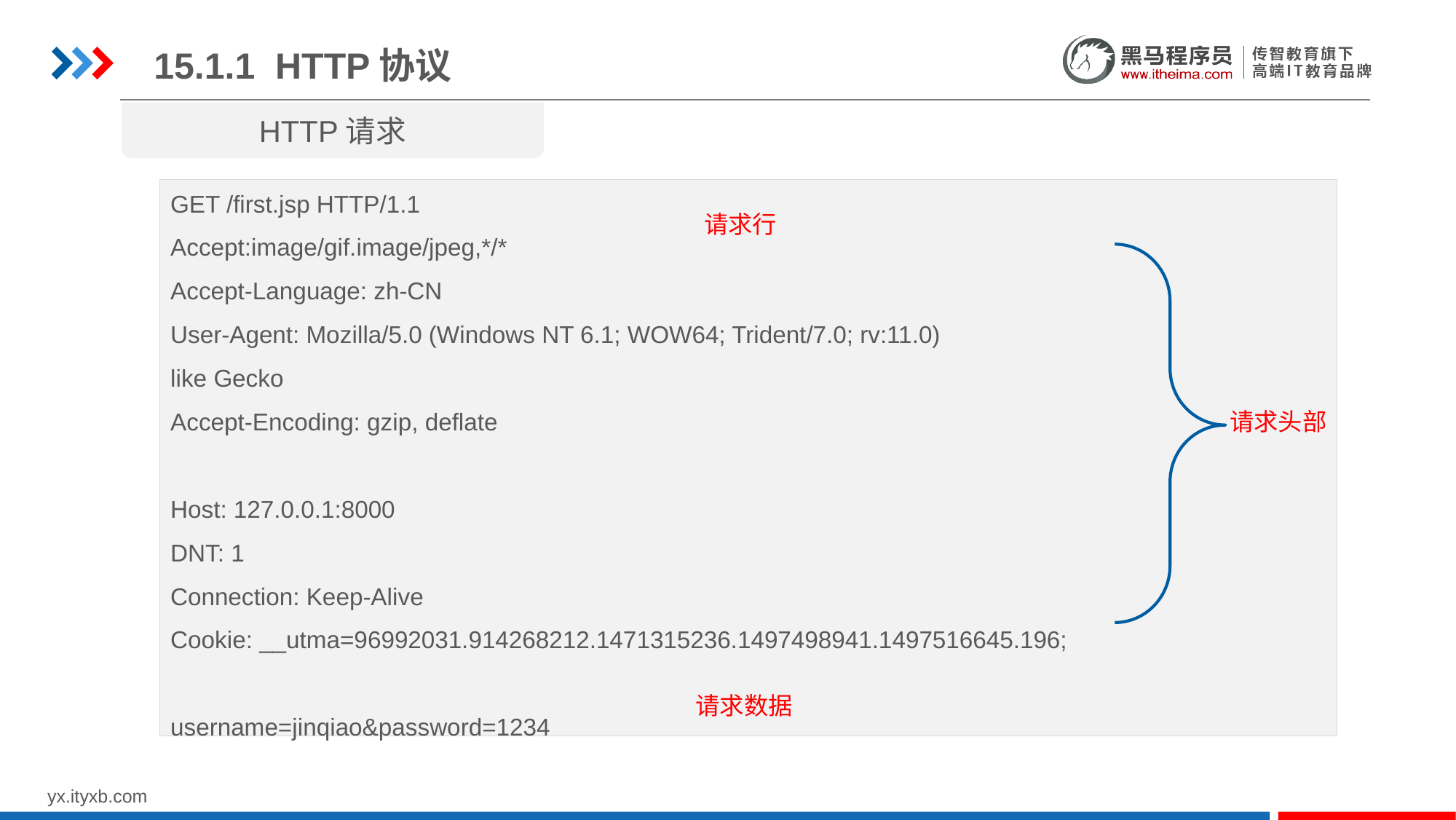

15.1.1  HTTP协议

HTTP请求
GET /first.jsp HTTP/1.1
Accept:image/gif.image/jpeg,*/*
Accept-Language: zh-CN
User-Agent: Mozilla/5.0 (Windows NT 6.1; WOW64; Trident/7.0; rv:11.0)
like Gecko
Accept-Encoding: gzip, deflate
Host: 127.0.0.1:8000
DNT: 1
Connection: Keep-Alive
Cookie: __utma=96992031.914268212.1471315236.1497498941.1497516645.196;

username=jinqiao&password=1234
请求行

请求头部
请求数据